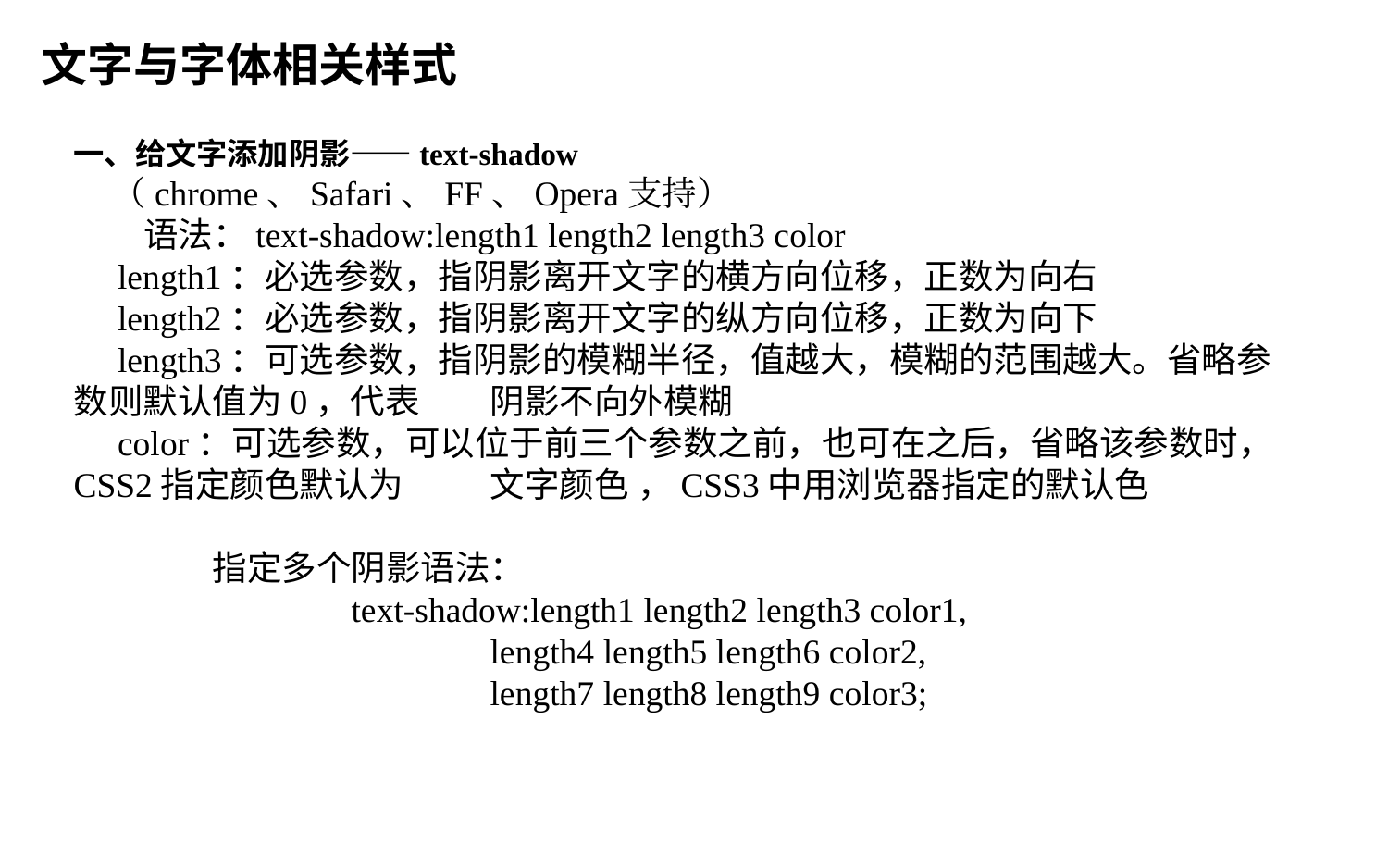

文字与字体相关样式
一、给文字添加阴影——text-shadow
    （chrome、Safari、FF、Opera支持）
       语法：text-shadow:length1 length2 length3 color
     length1：必选参数，指阴影离开文字的横方向位移，正数为向右
     length2：必选参数，指阴影离开文字的纵方向位移，正数为向下
     length3：可选参数，指阴影的模糊半径，值越大，模糊的范围越大。省略参数则默认值为0，代表	阴影不向外模糊
     color：可选参数，可以位于前三个参数之前，也可在之后，省略该参数时，CSS2指定颜色默认为	文字颜色 ，CSS3中用浏览器指定的默认色

	指定多个阴影语法：
		text-shadow:length1 length2 length3 color1,
			length4 length5 length6 color2,
			length7 length8 length9 color3;